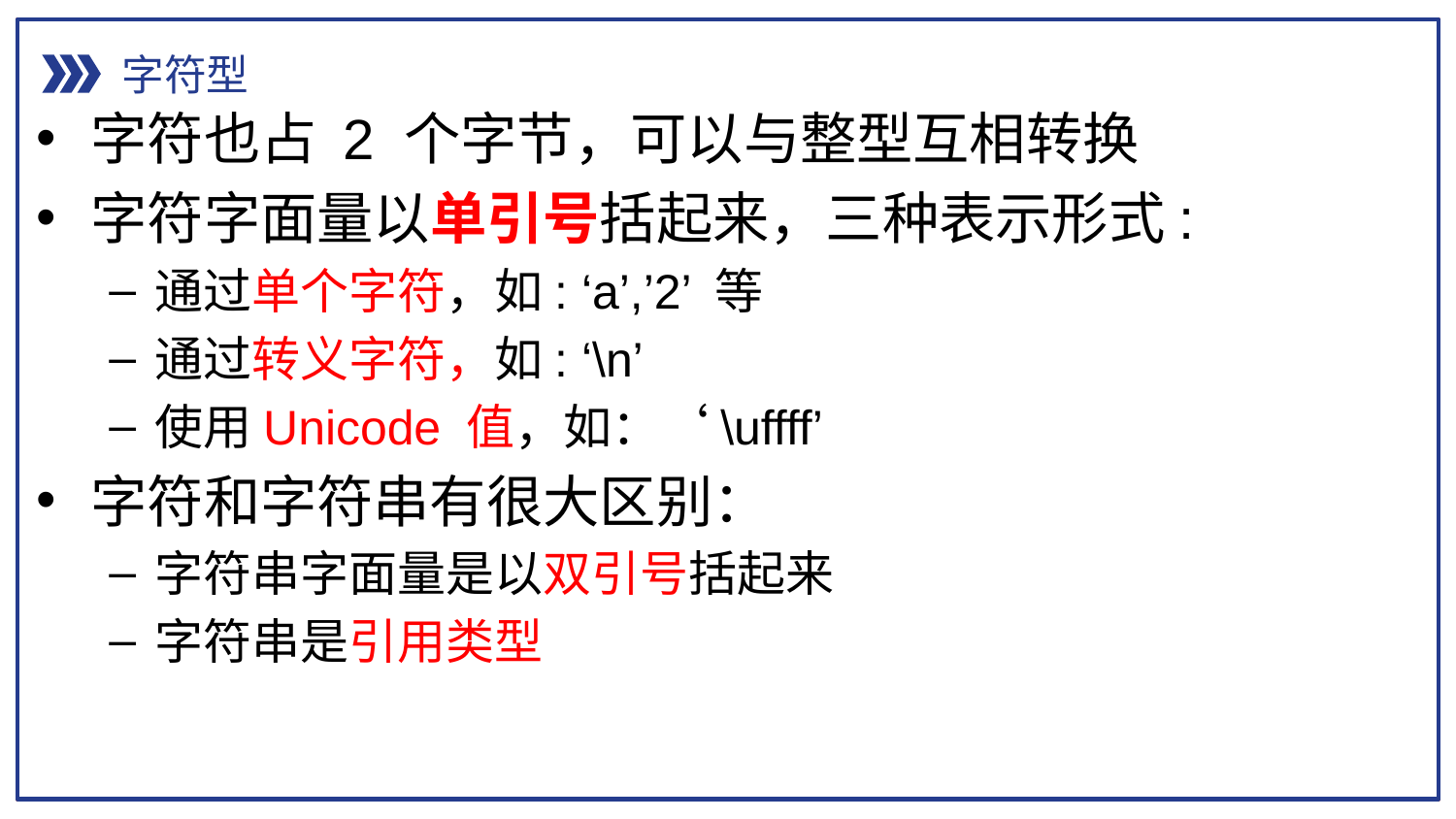

字符型

字符也占 2 个字节，可以与整型互相转换
字符字面量以单引号括起来，三种表示形式:
通过单个字符，如: ‘a’,’2’ 等
通过转义字符，如: ‘\n’
使用Unicode 值，如：‘\uffff’
字符和字符串有很大区别：
字符串字面量是以双引号括起来
字符串是引用类型